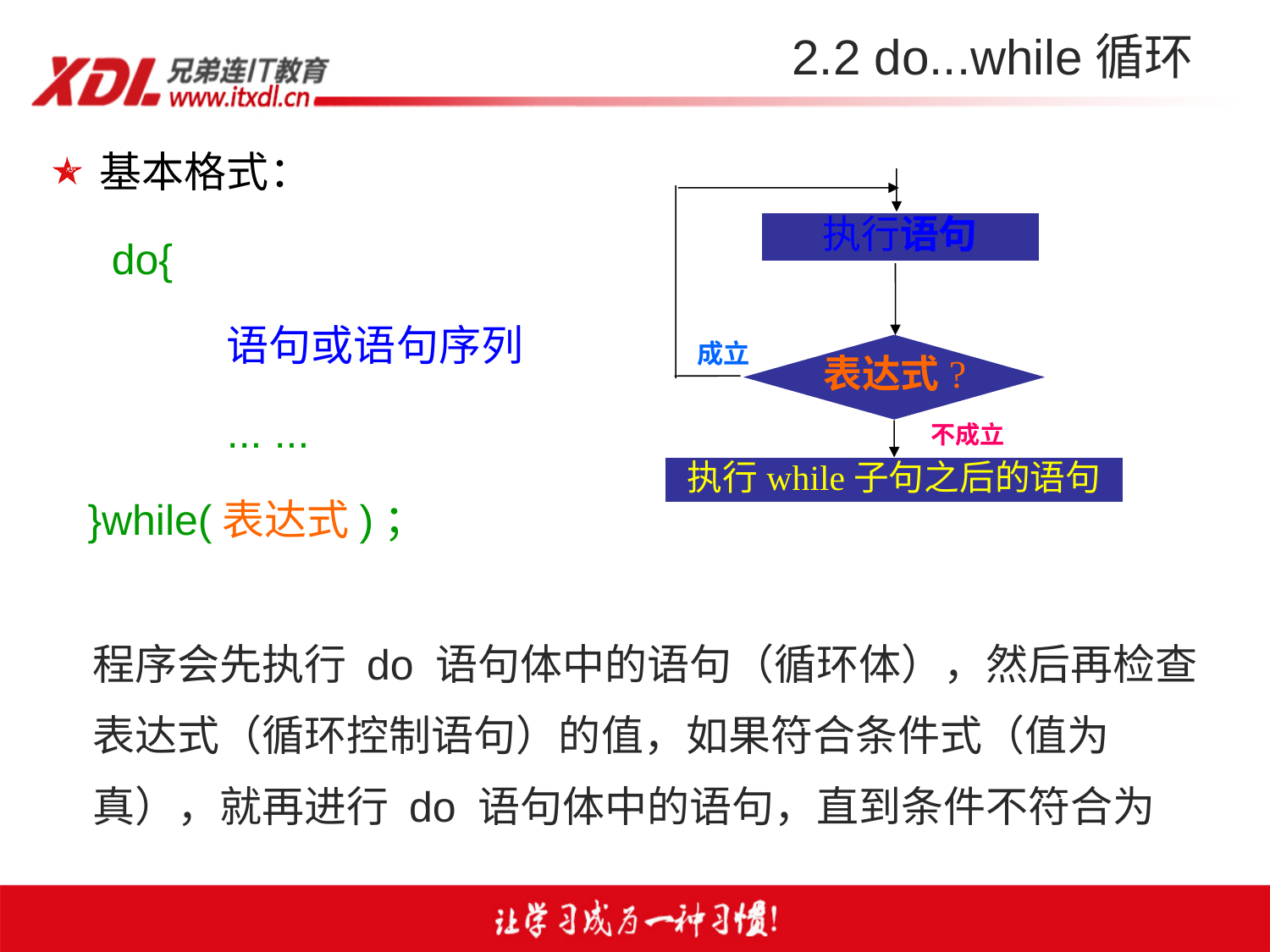

2.2 do...while循环
基本格式：
	 do{
		语句或语句序列
		... ...
   }while(表达式)；

执行语句

成立
表达式?

不成立

执行while子句之后的语句
	程序会先执行 do 语句体中的语句（循环体），然后再检查表达式（循环控制语句）的值，如果符合条件式（值为真），就再进行 do 语句体中的语句，直到条件不符合为